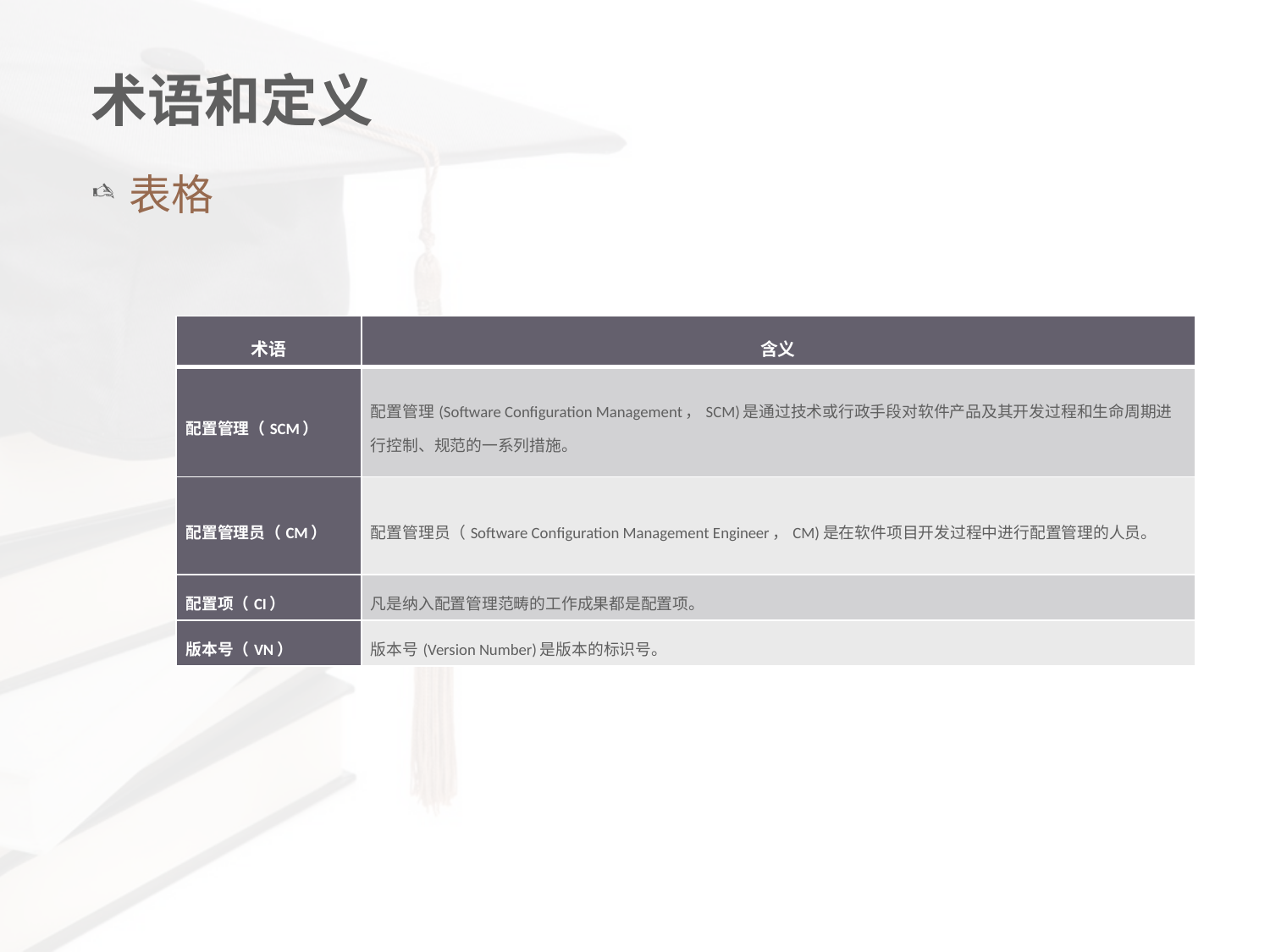

# 术语和定义
表格

| 术语 | 含义 |
| --- | --- |
| 配置管理（SCM） | 配置管理(Software Configuration Management，SCM)是通过技术或行政手段对软件产品及其开发过程和生命周期进行控制、规范的一系列措施。 |
| 配置管理员（CM） | 配置管理员（Software Configuration Management Engineer，CM)是在软件项目开发过程中进行配置管理的人员。 |
| 配置项（CI） | 凡是纳入配置管理范畴的工作成果都是配置项。 |
| 版本号（VN） | 版本号(Version Number)是版本的标识号。 |